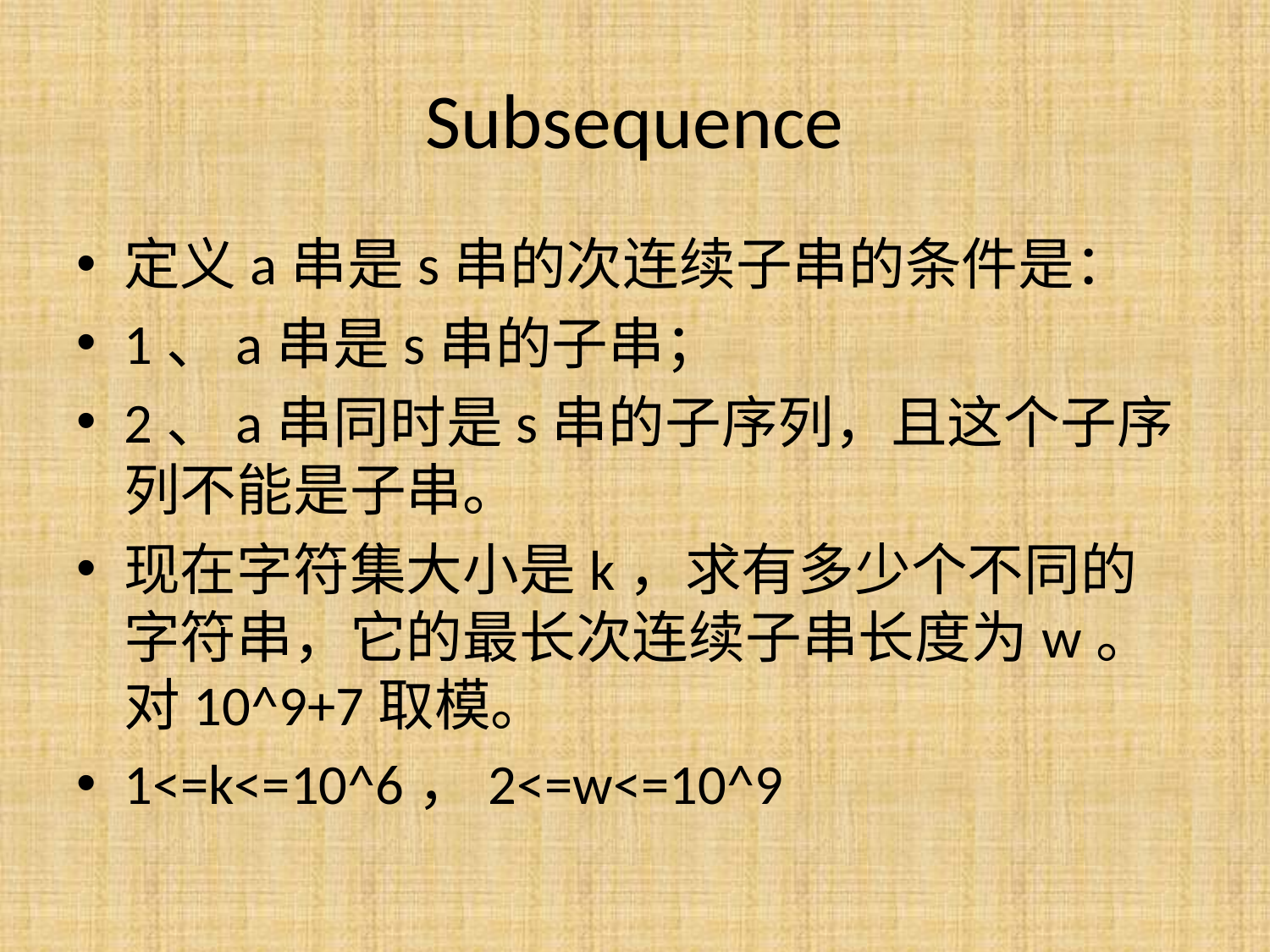

# Subsequence
定义a串是s串的次连续子串的条件是：
1、a串是s串的子串；
2、a串同时是s串的子序列，且这个子序列不能是子串。
现在字符集大小是k，求有多少个不同的字符串，它的最长次连续子串长度为w。对10^9+7取模。
1<=k<=10^6，2<=w<=10^9